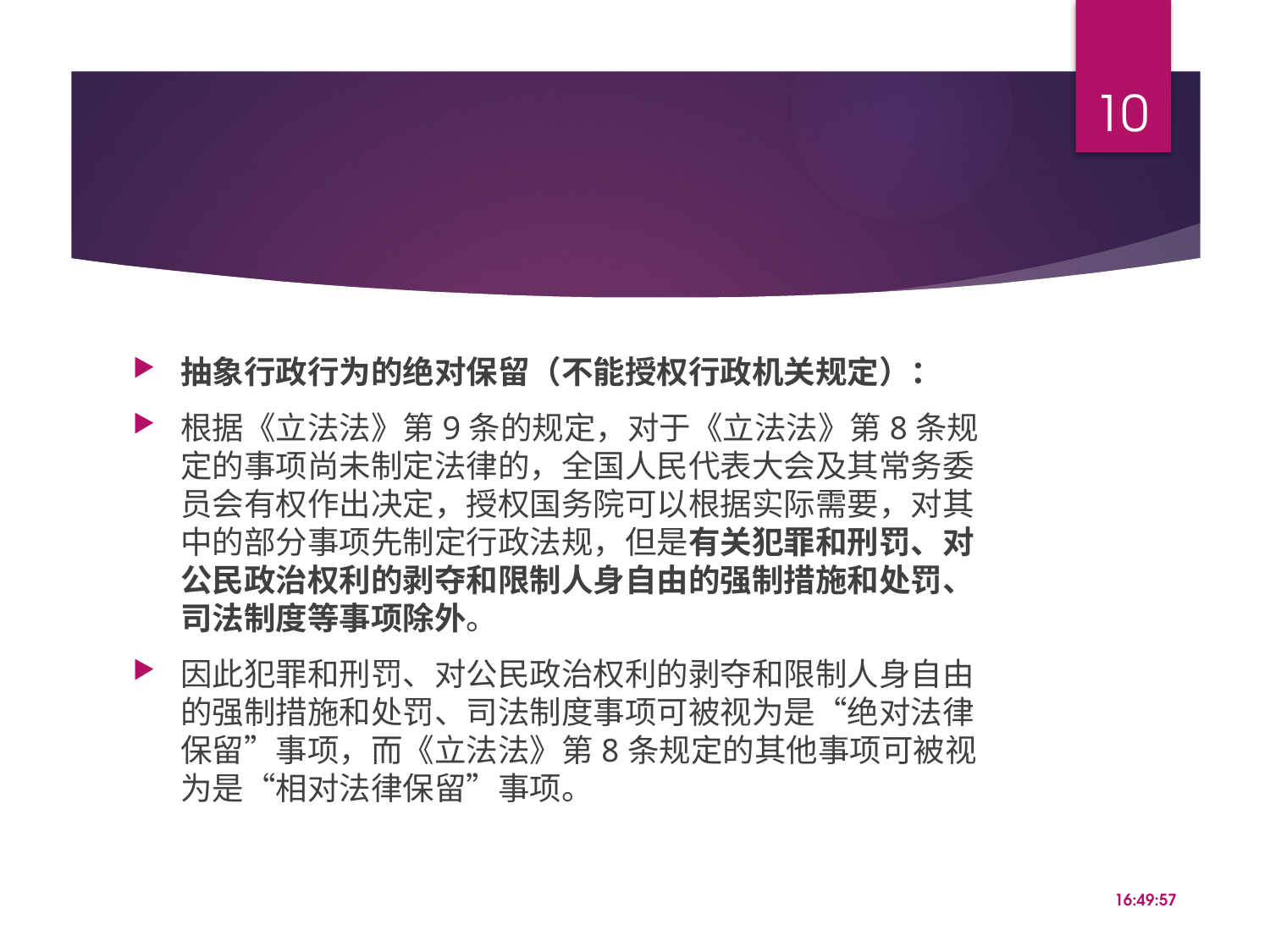

10
#
抽象行政行为的绝对保留（不能授权行政机关规定）：
根据《立法法》第9条的规定，对于《立法法》第8条规定的事项尚未制定法律的，全国人民代表大会及其常务委员会有权作出决定，授权国务院可以根据实际需要，对其中的部分事项先制定行政法规，但是有关犯罪和刑罚、对公民政治权利的剥夺和限制人身自由的强制措施和处罚、司法制度等事项除外。
因此犯罪和刑罚、对公民政治权利的剥夺和限制人身自由的强制措施和处罚、司法制度事项可被视为是“绝对法律保留”事项，而《立法法》第8条规定的其他事项可被视为是“相对法律保留”事项。

16:49:57